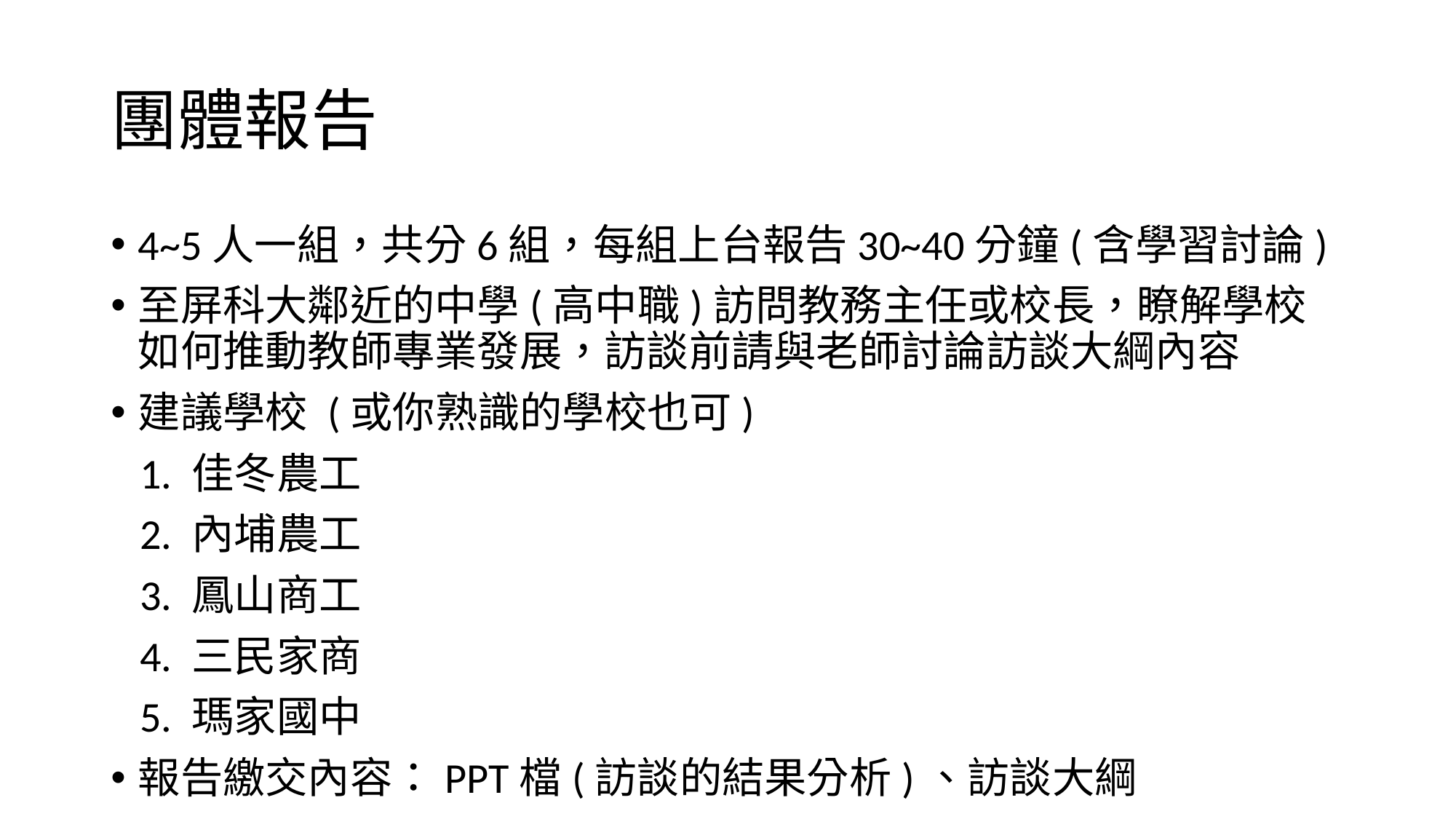

# 團體報告
4~5人一組，共分6組，每組上台報告30~40分鐘(含學習討論)
至屏科大鄰近的中學(高中職)訪問教務主任或校長，瞭解學校如何推動教師專業發展，訪談前請與老師討論訪談大綱內容
建議學校 (或你熟識的學校也可)
   1. 佳冬農工
   2. 內埔農工
   3. 鳳山商工
   4. 三民家商
   5. 瑪家國中
報告繳交內容：PPT檔(訪談的結果分析)、訪談大綱